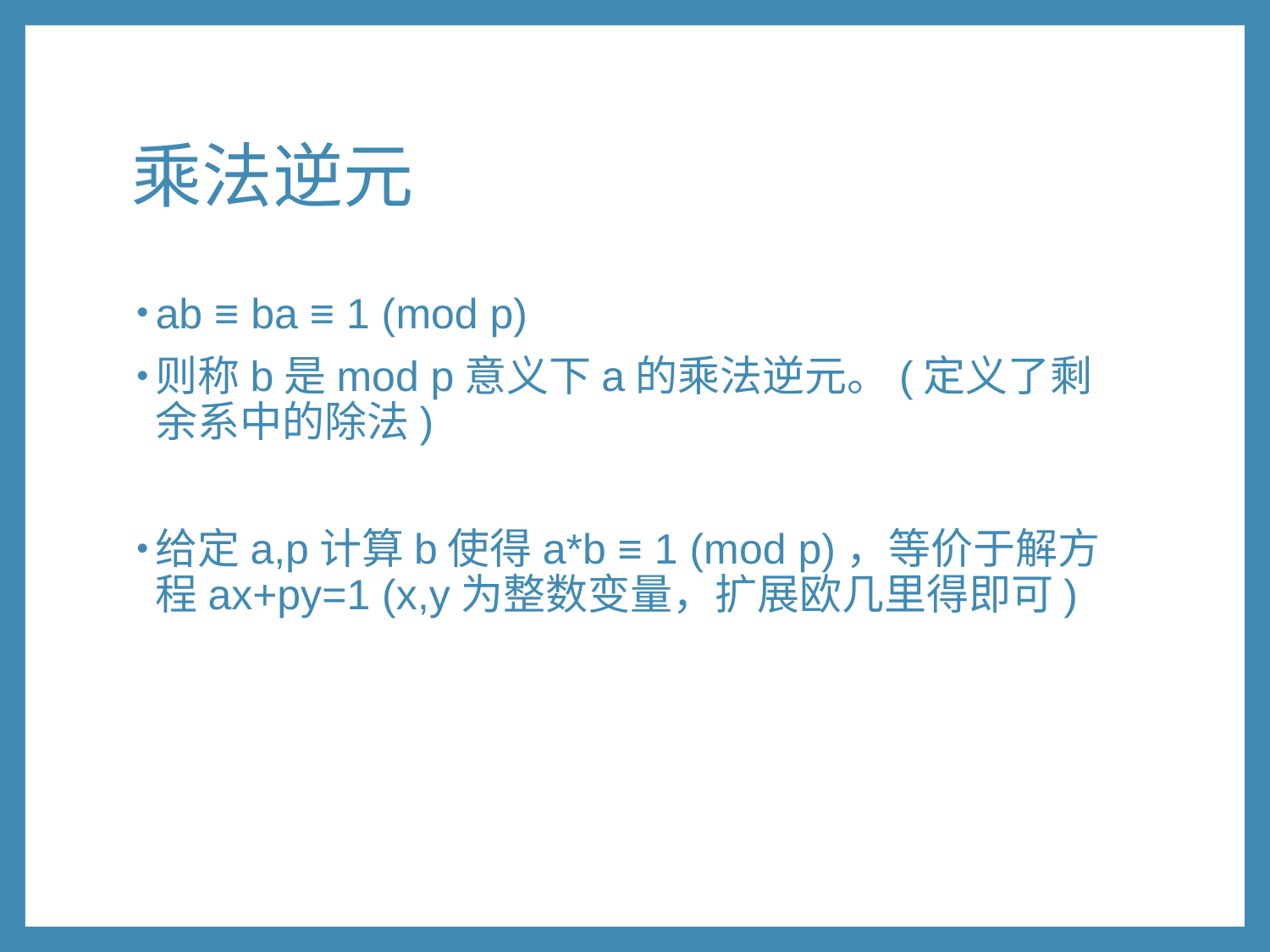

# 乘法逆元
ab ≡ ba ≡ 1 (mod p)
则称b是mod p意义下a的乘法逆元。(定义了剩余系中的除法)

给定a,p计算b使得a*b ≡ 1 (mod p)，等价于解方程ax+py=1 (x,y为整数变量，扩展欧几里得即可)